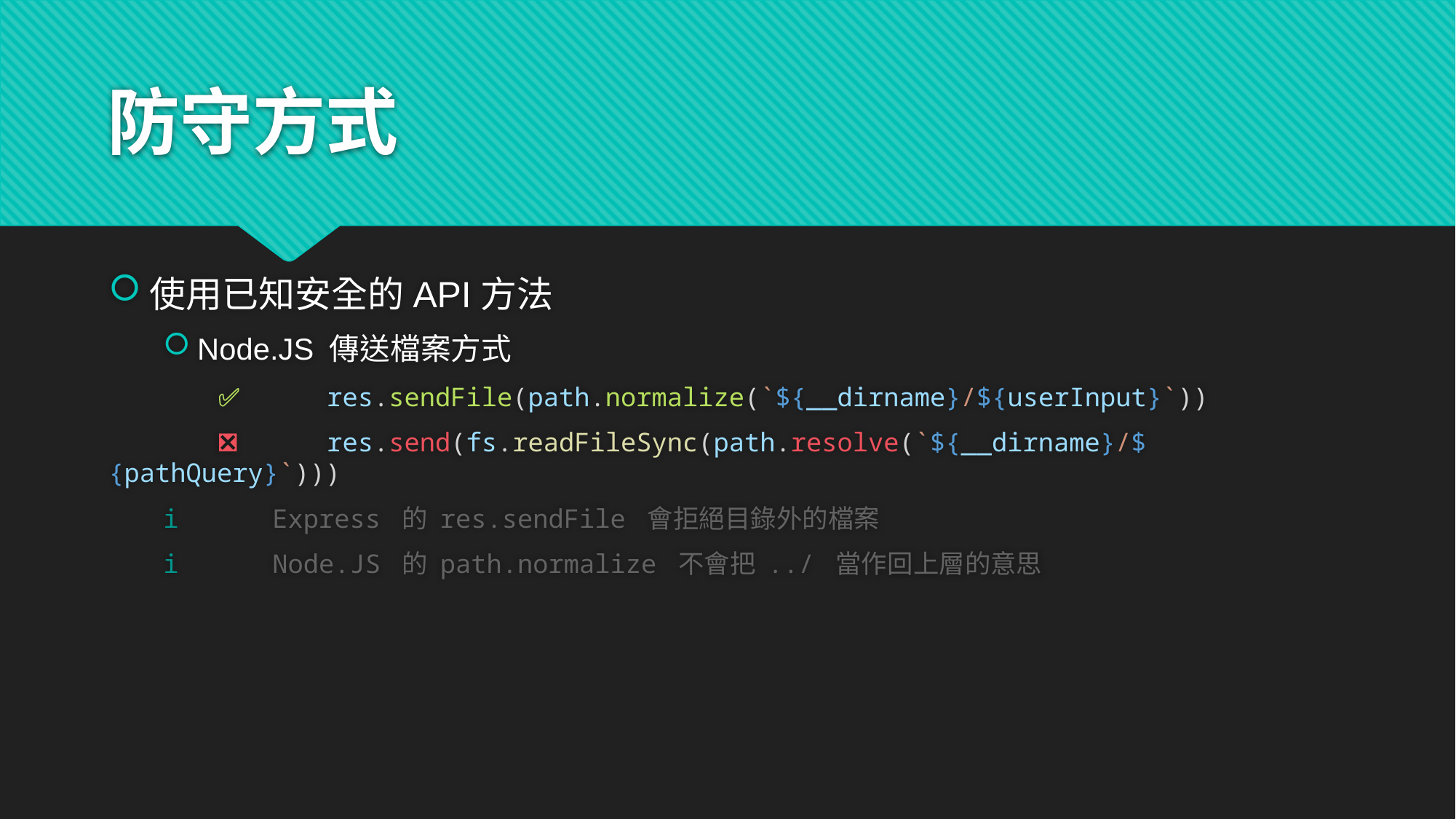

# 防守方式
使用已知安全的API方法
Node.JS 傳送檔案方式
	✅	res.sendFile(path.normalize(`${__dirname}/${userInput}`))
	❎	res.send(fs.readFileSync(path.resolve(`${__dirname}/${pathQuery}`)))
ℹ	Express 的 res.sendFile 會拒絕目錄外的檔案
ℹ	Node.JS 的 path.normalize 不會把 ../ 當作回上層的意思